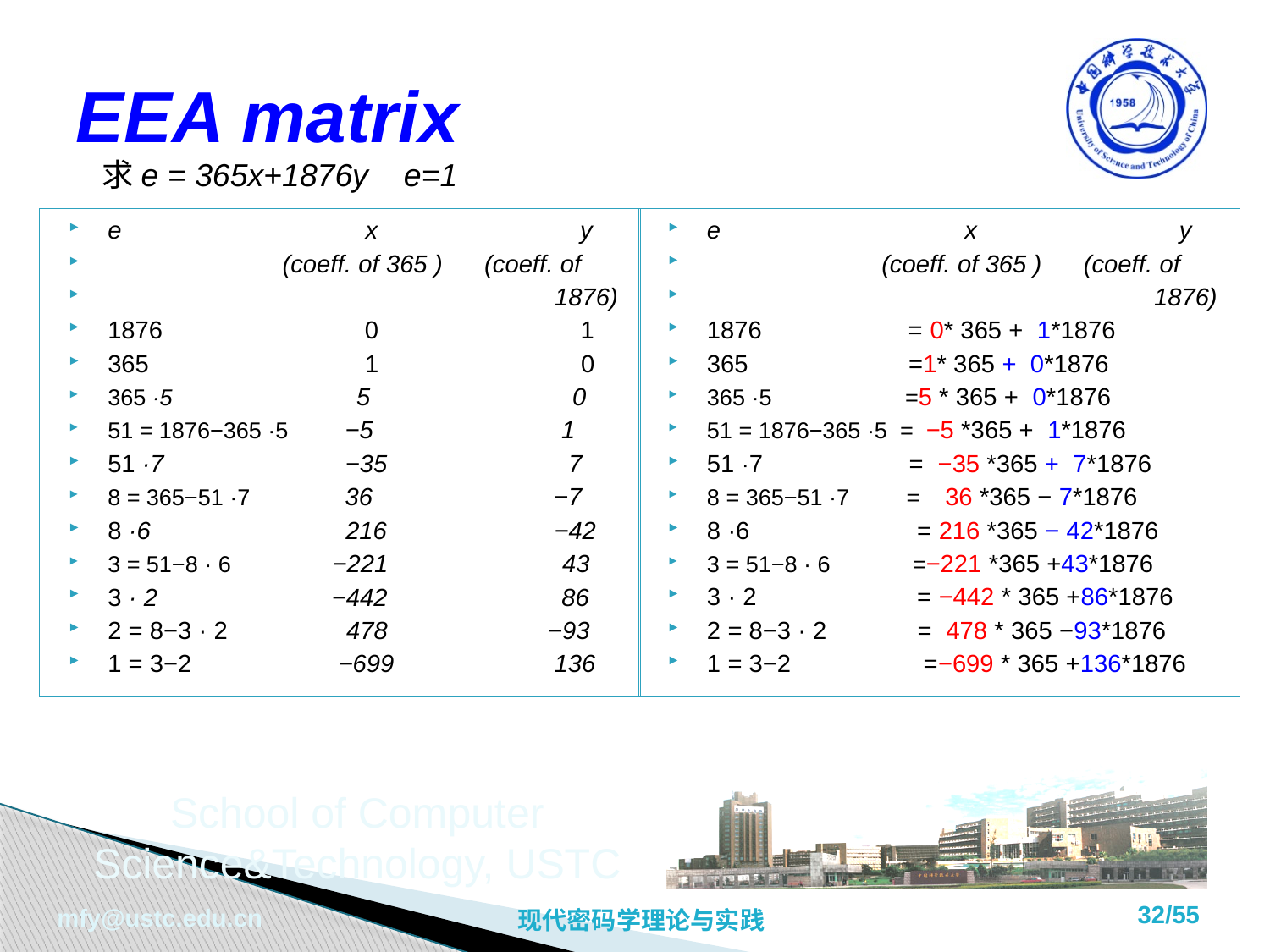

# EEA matrix
求e = 365x+1876y    e=1
e                                   x                             y
                         (coeff. of 365 )      (coeff. of
                                                                1876)
1876                             0                             1
365                               1                             0
365 ·5                             5                             0
51 = 1876−365 ·5         −5                           1
51 ·7                          −35                          7
8 = 365−51 ·7               36                          −7
8 ·6                            216                        −42
3 = 51−8 · 6                −221                         43
3 · 2                         −442                         86
2 = 8−3 · 2                 478                       −93
1 = 3−2                     −699                       136

e                                   x                             y
                         (coeff. of 365 )      (coeff. of
                                                                1876)
1876                     = 0* 365 +  1*1876
365                       =1* 365 +  0*1876
365 ·5                     =5 * 365 +  0*1876
51 = 1876−365 ·5  =  −5 *365 +  1*1876
51 ·7                     =  −35 *365 +  7*1876
8 = 365−51 ·7         =    36 *365 − 7*1876
8 ·6                        = 216 *365 − 42*1876
3 = 51−8 · 6             =−221 *365 +43*1876
3 · 2                       = −442 * 365 +86*1876
2 = 8−3 · 2             =  478 * 365 −93*1876
1 = 3−2                   =−699 * 365 +136*1876